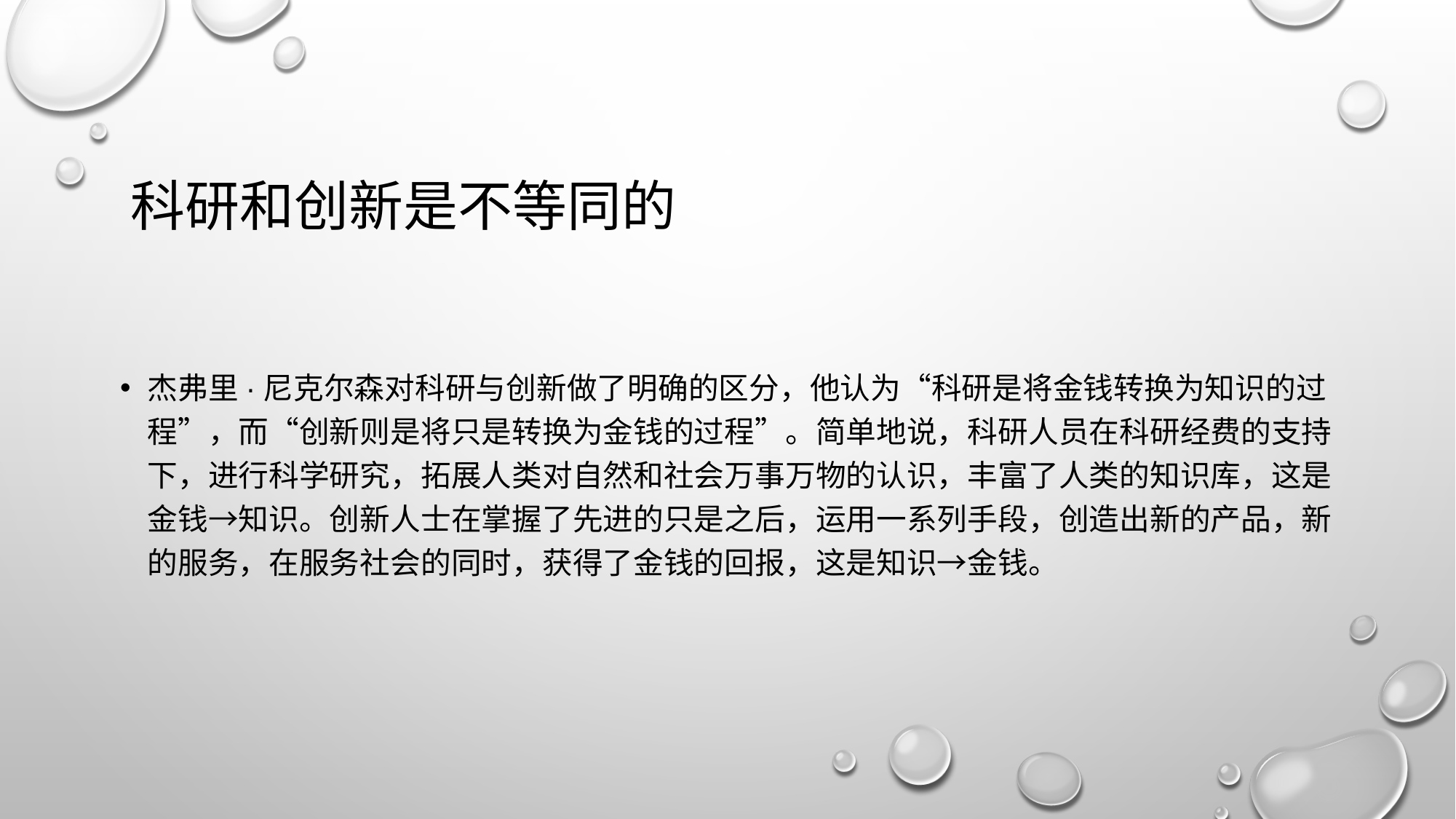

# 科研和创新是不等同的
杰弗里·尼克尔森对科研与创新做了明确的区分，他认为“科研是将金钱转换为知识的过程”，而“创新则是将只是转换为金钱的过程”。简单地说，科研人员在科研经费的支持下，进行科学研究，拓展人类对自然和社会万事万物的认识，丰富了人类的知识库，这是金钱→知识。创新人士在掌握了先进的只是之后，运用一系列手段，创造出新的产品，新的服务，在服务社会的同时，获得了金钱的回报，这是知识→金钱。